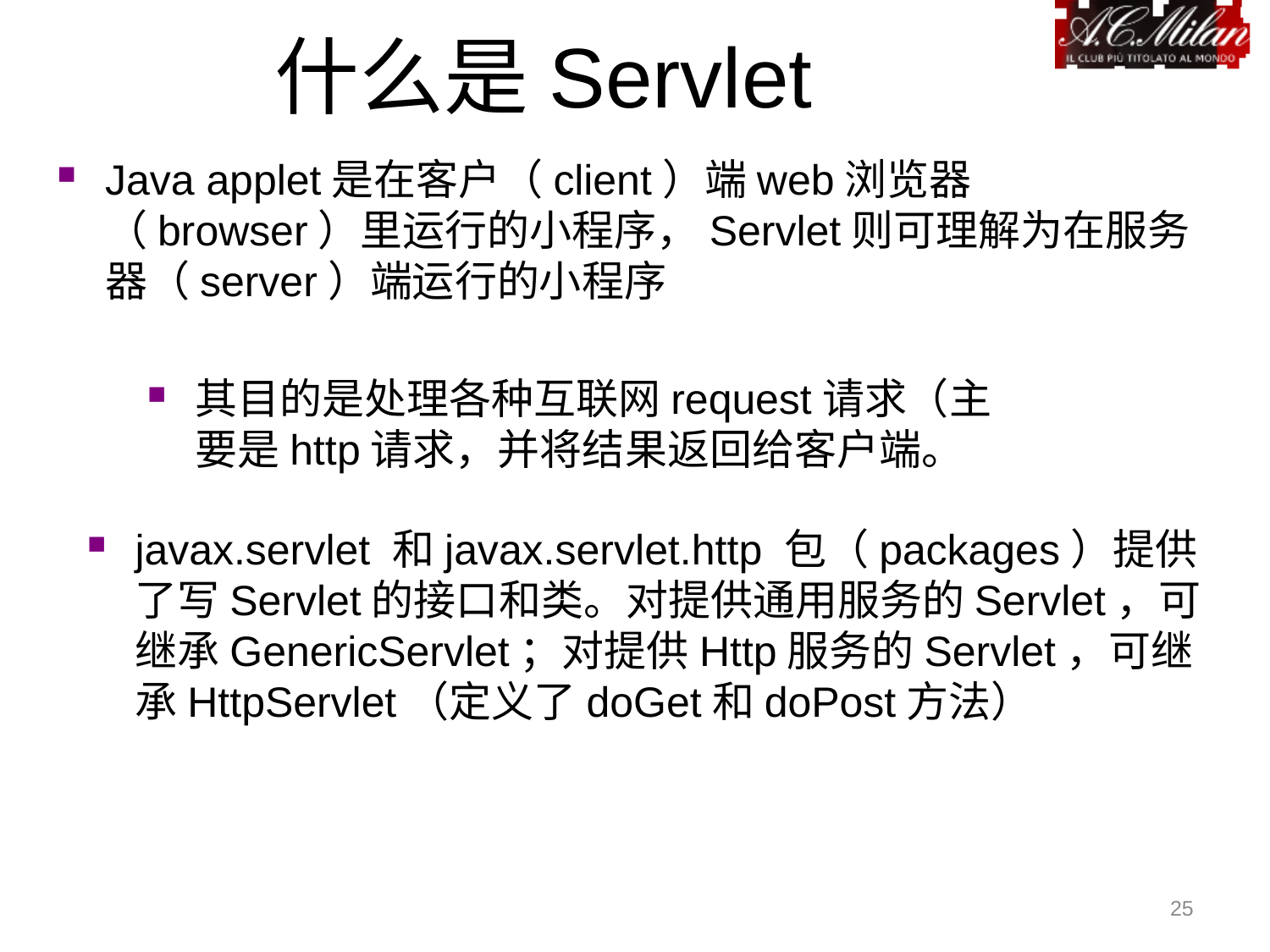

什么是Servlet
Java applet是在客户（client）端web浏览器（browser）里运行的小程序，Servlet则可理解为在服务器（server）端运行的小程序
其目的是处理各种互联网request请求（主要是http请求，并将结果返回给客户端。
javax.servlet 和javax.servlet.http 包（packages）提供了写Servlet的接口和类。对提供通用服务的Servlet，可继承GenericServlet；对提供Http服务的Servlet，可继承HttpServlet（定义了doGet和doPost方法）
25